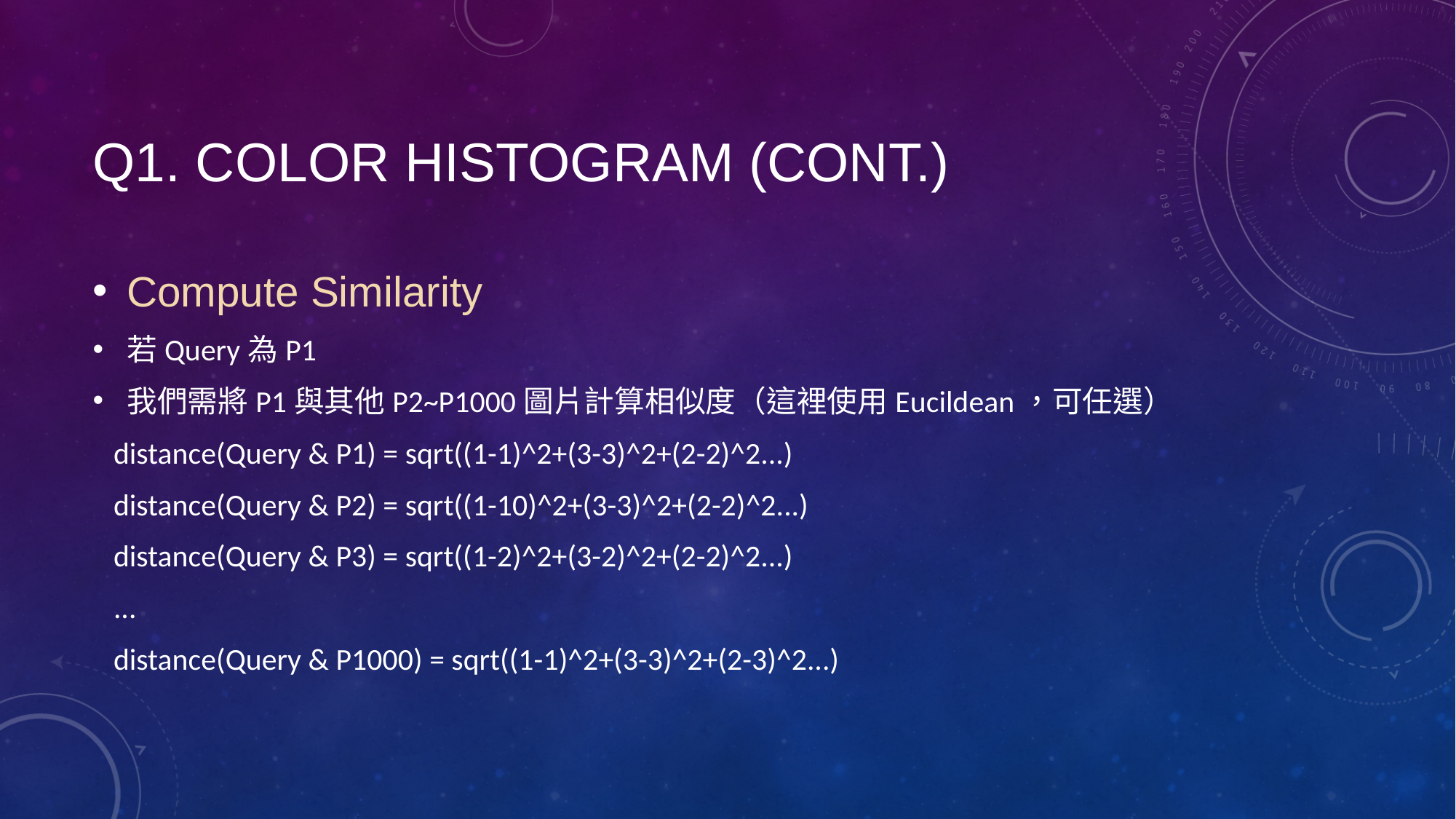

# Q1. Color Histogram (cont.)
Compute Similarity
若Query為P1
我們需將P1與其他P2~P1000圖片計算相似度（這裡使用Eucildean，可任選）
   distance(Query & P1) = sqrt((1-1)^2+(3-3)^2+(2-2)^2...)
   distance(Query & P2) = sqrt((1-10)^2+(3-3)^2+(2-2)^2...)
   distance(Query & P3) = sqrt((1-2)^2+(3-2)^2+(2-2)^2...)
   ...
   distance(Query & P1000) = sqrt((1-1)^2+(3-3)^2+(2-3)^2...)